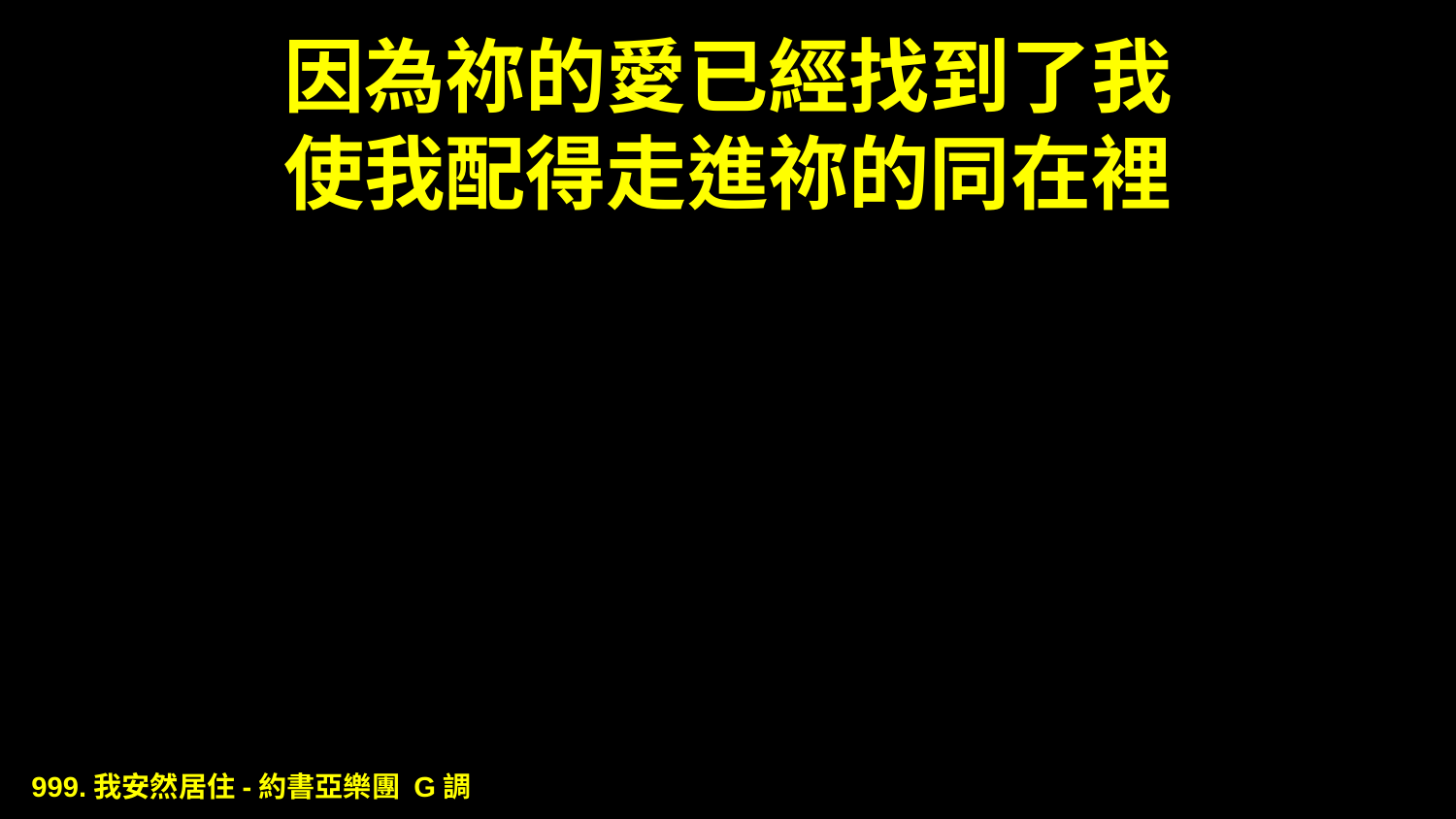

# 因為祢的愛已經找到了我 使我配得走進祢的同在裡
999.我安然居住-約書亞樂團 G調